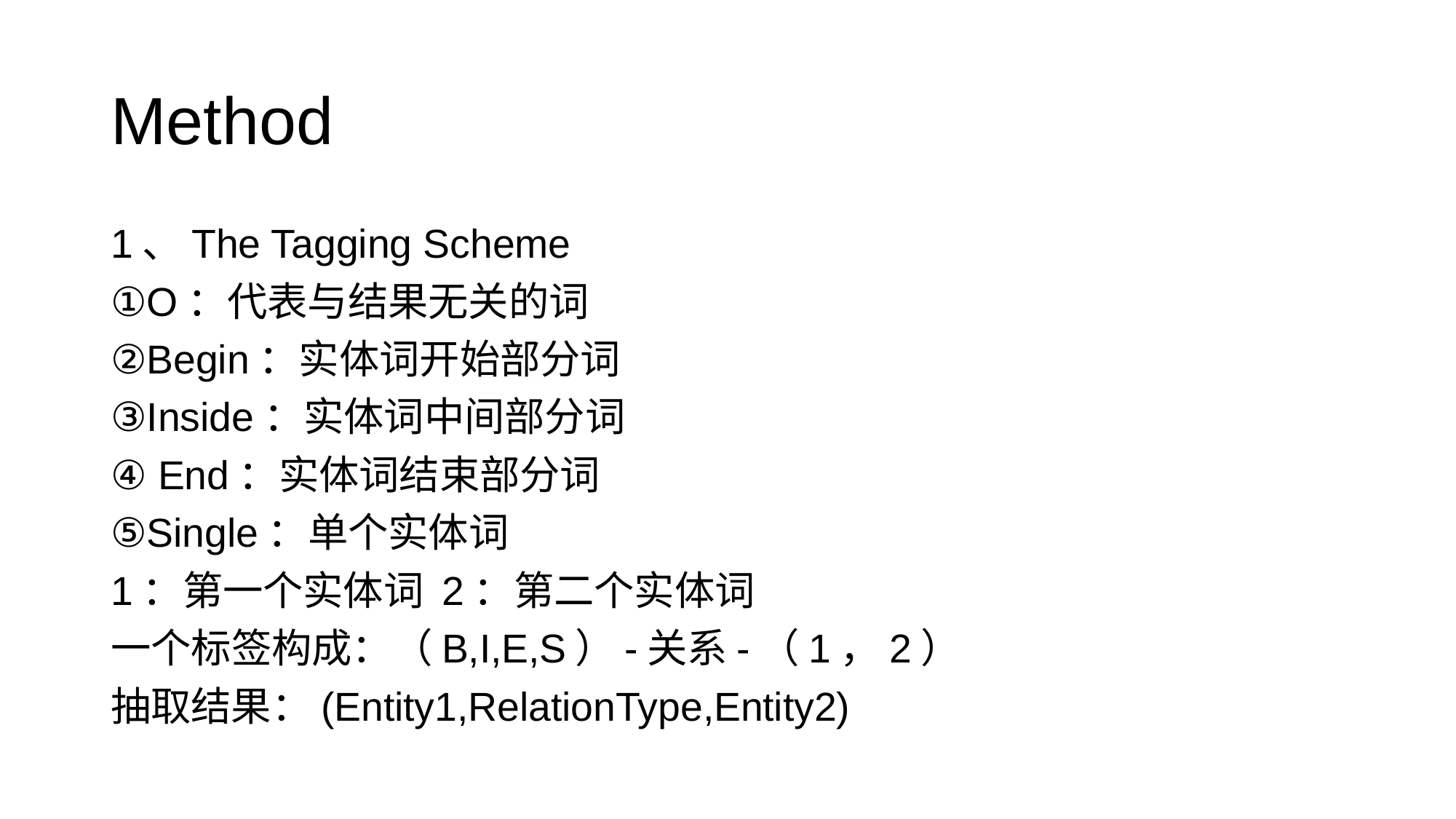

# Method
1、The Tagging Scheme
①O：代表与结果无关的词
②Begin：实体词开始部分词
③Inside：实体词中间部分词
④ End：实体词结束部分词
⑤Single：单个实体词
1：第一个实体词 2：第二个实体词
一个标签构成：（B,I,E,S）-关系-（1，2）
抽取结果：(Entity1,RelationType,Entity2)